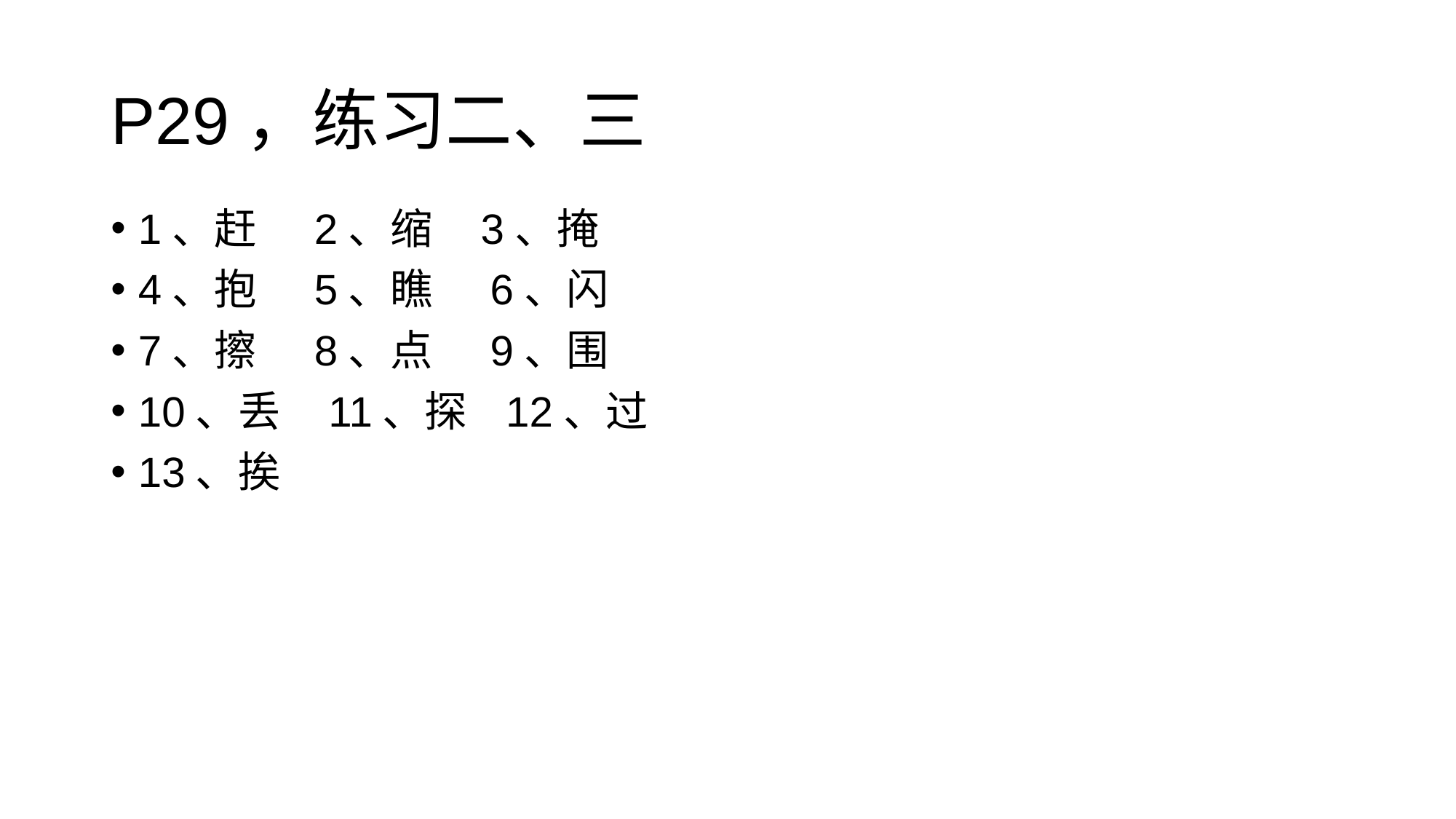

# P29，练习二、三
1、赶     2、缩    3、掩
4、抱     5、瞧     6、闪
7、擦     8、点     9、围
10、丢    11、探   12、过
13、挨